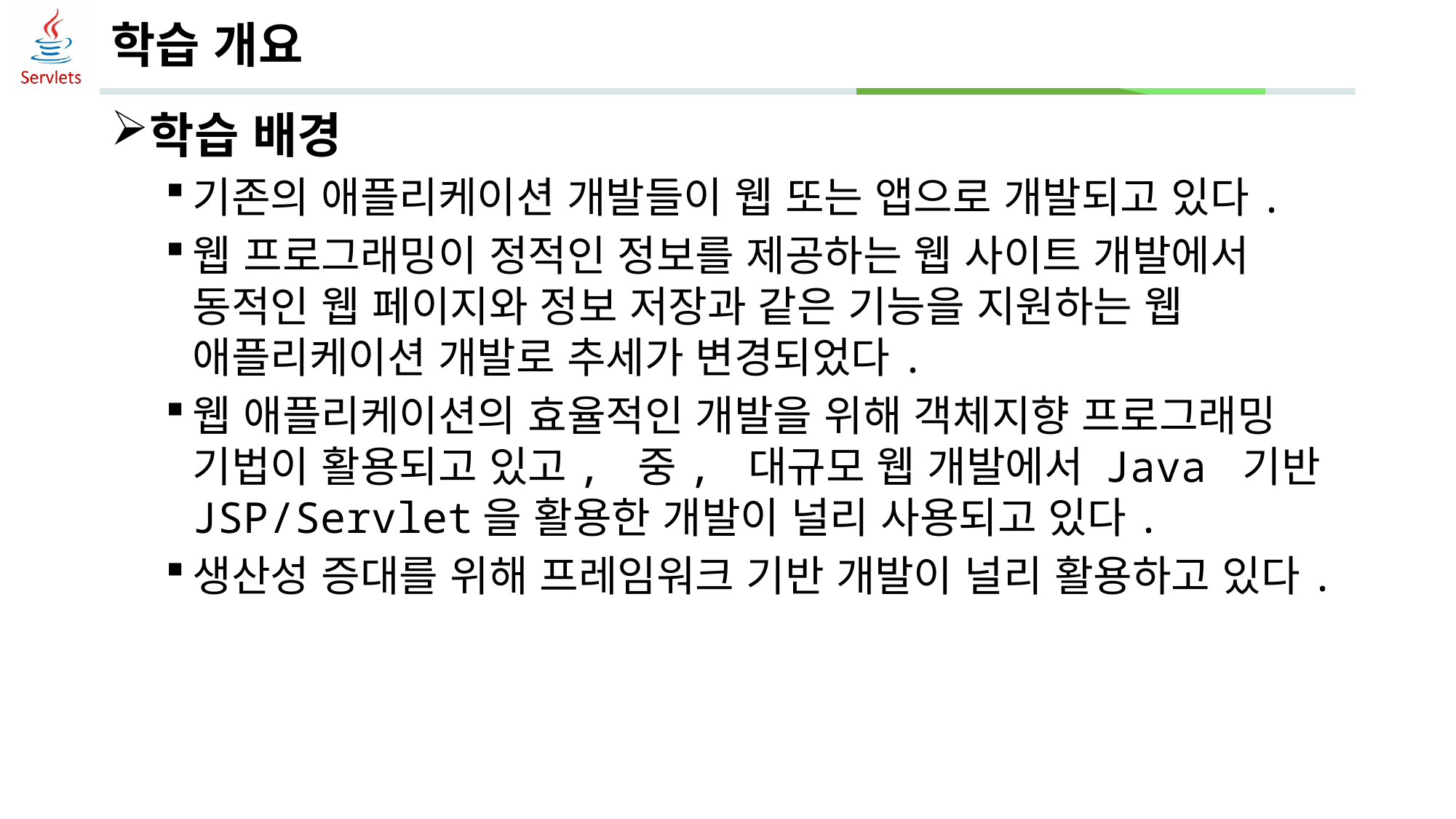

# 학습 개요
학습 배경
기존의 애플리케이션 개발들이 웹 또는 앱으로 개발되고 있다.
웹 프로그래밍이 정적인 정보를 제공하는 웹 사이트 개발에서 동적인 웹 페이지와 정보 저장과 같은 기능을 지원하는 웹 애플리케이션 개발로 추세가 변경되었다.
웹 애플리케이션의 효율적인 개발을 위해 객체지향 프로그래밍 기법이 활용되고 있고, 중, 대규모 웹 개발에서 Java 기반 JSP/Servlet을 활용한 개발이 널리 사용되고 있다.
생산성 증대를 위해 프레임워크 기반 개발이 널리 활용하고 있다.